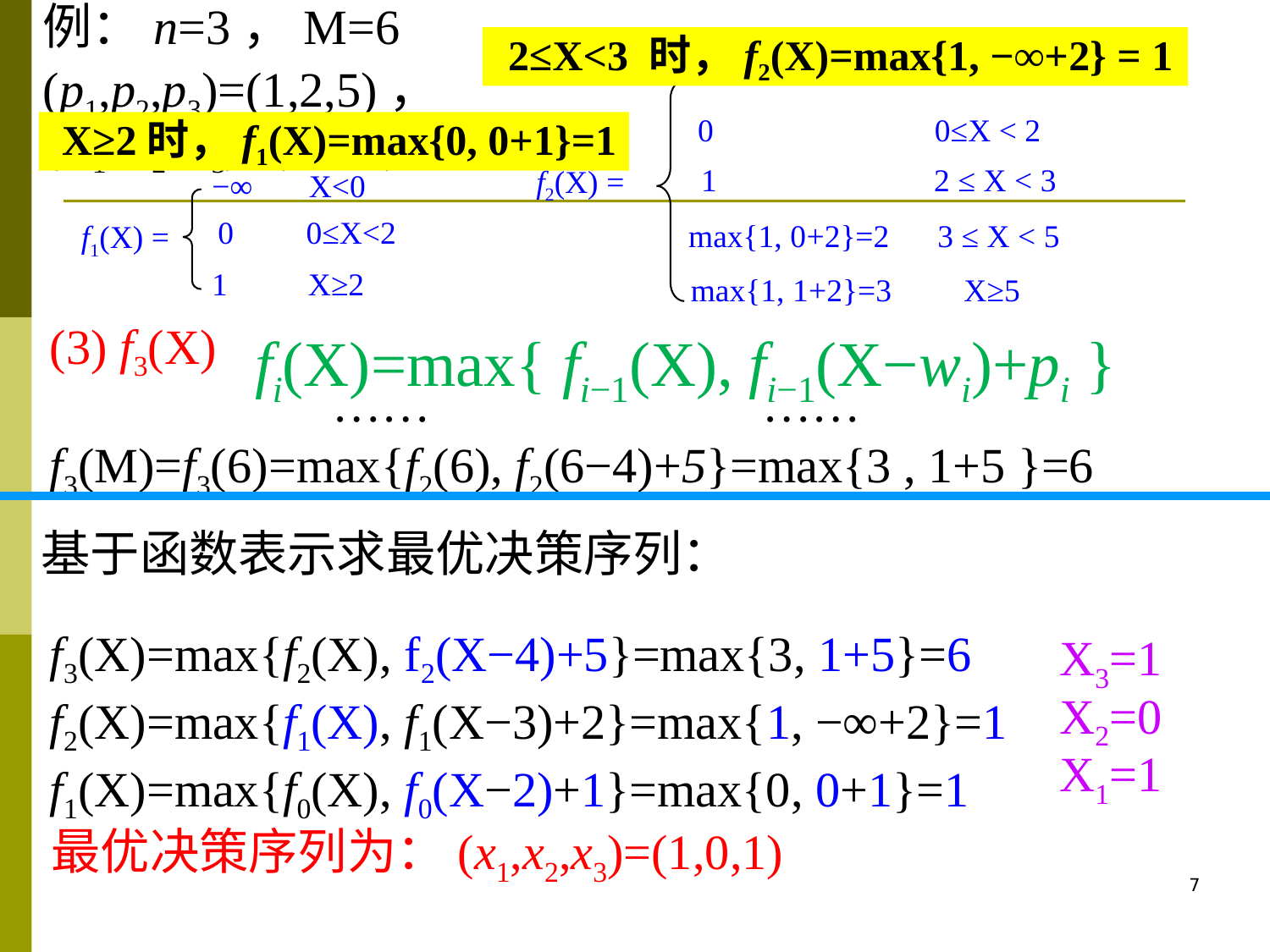

例：n=3，M=6
(p1,p2,p3)=(1,2,5)，(w1,w2,w3)=(2,3,4)
 2≤X<3 时，f2(X)=max{1, −∞+2} = 1
−∞                          X<0

0                  0≤X < 2
1                           2 ≤ X < 3
f2(X) =
max{1, 0+2}=2      3 ≤ X < 5
max{1, 1+2}=3         X≥5
 X≥2时，f1(X)=max{0, 0+1}=1
−∞       X<0

 0         0≤X<2
f1(X) =
1          X≥2
(3) f3(X)
                       ……                           ……
f3(M)=f3(6)=max{f2(6), f2(6−4)+5}=max{3 , 1+5 }=6
fi(X)=max{ fi−1(X), fi−1(X−wi)+pi }

基于函数表示求最优决策序列：
f3(X)=max{f2(X), f2(X−4)+5}=max{3, 1+5}=6
f2(X)=max{f1(X), f1(X−3)+2}=max{1, −∞+2}=1
f1(X)=max{f0(X), f0(X−2)+1}=max{0, 0+1}=1
X3=1
X2=0
X1=1
最优决策序列为：(x1,x2,x3)=(1,0,1)
7